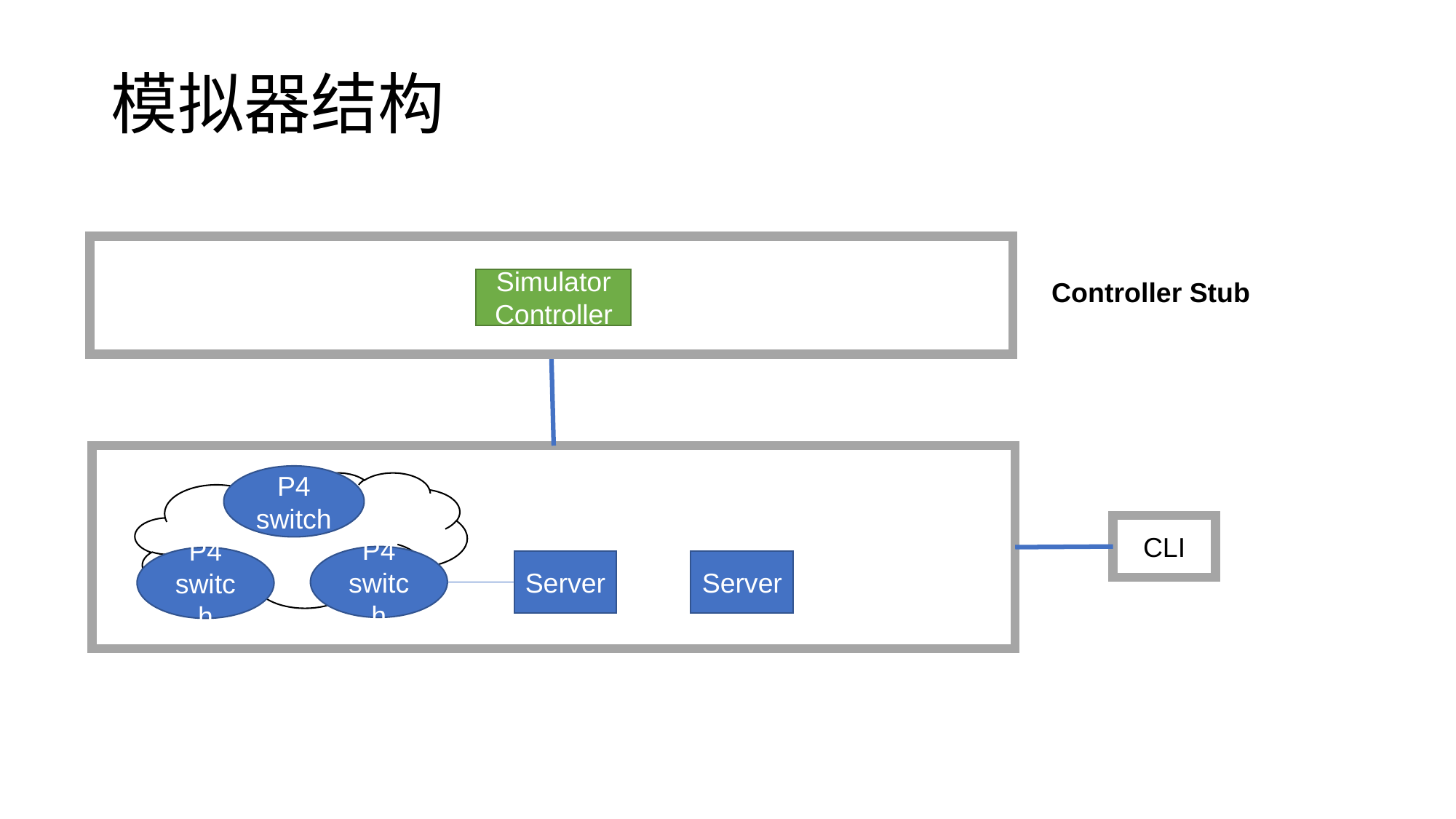

# 模拟器结构

Simulator Controller
Controller Stub

P4 switch

CLI
P4 switch
P4 switch
Server
Server